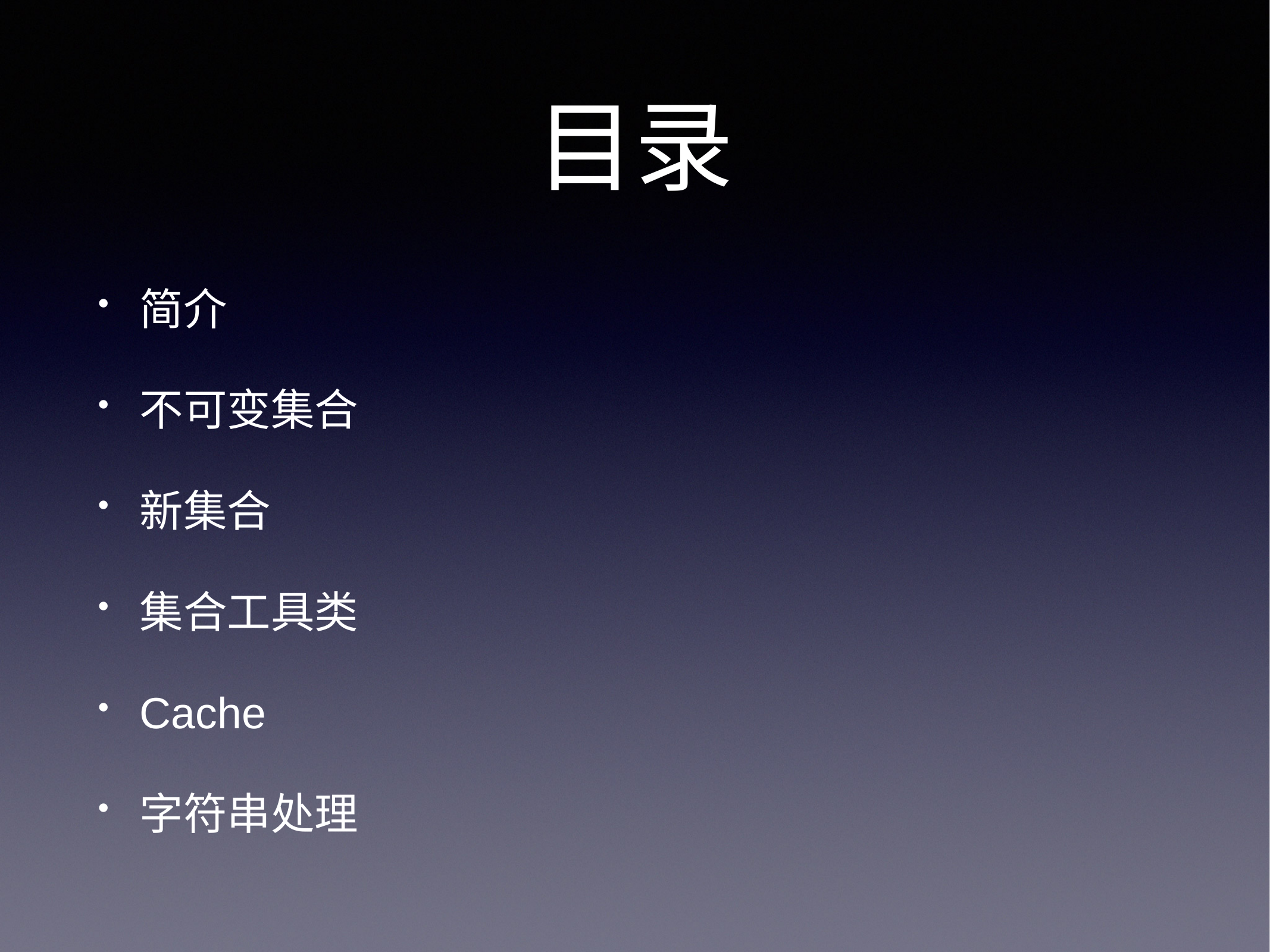

# 目录
简介
不可变集合
新集合
集合工具类
Cache
字符串处理